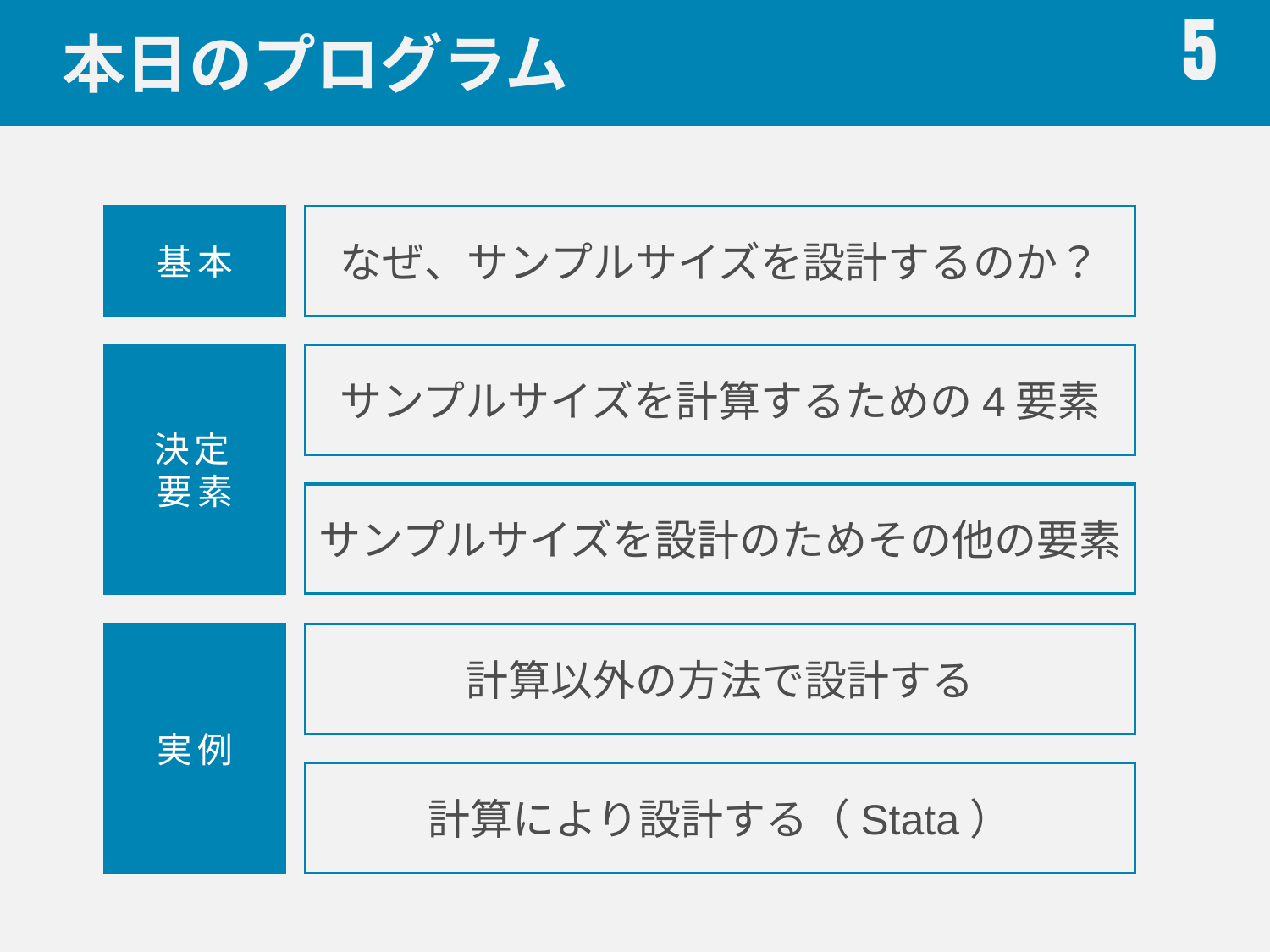

# 本日のプログラム
 5
基本
なぜ、サンプルサイズを設計するのか？
決定
要素
サンプルサイズを計算するための4要素
サンプルサイズを設計のためその他の要素
実例
計算以外の方法で設計する
計算により設計する（Stata）